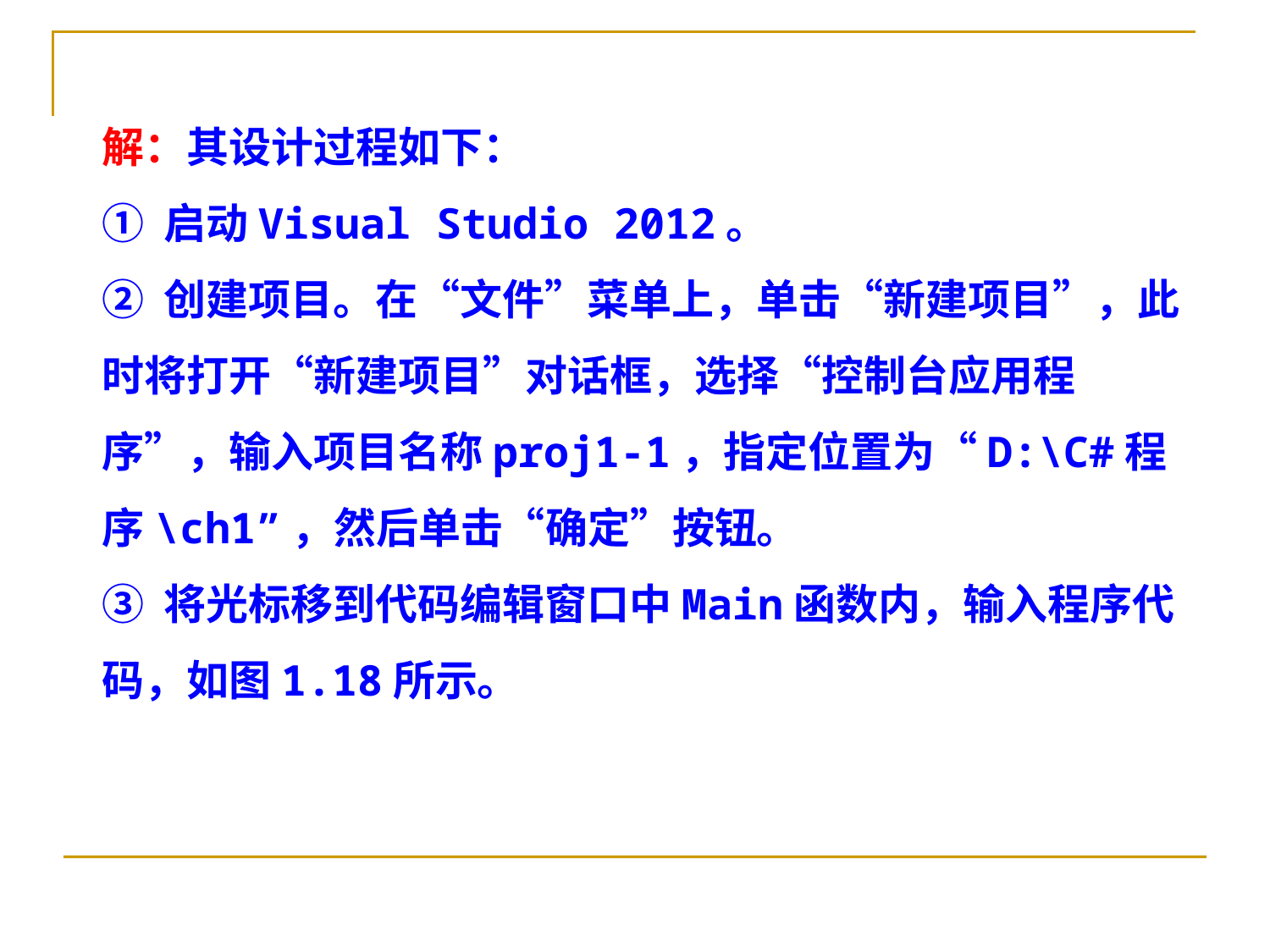

解：其设计过程如下：
① 启动Visual Studio 2012。
② 创建项目。在“文件”菜单上，单击“新建项目”，此时将打开“新建项目”对话框，选择“控制台应用程序”，输入项目名称proj1-1，指定位置为“D:\C#程序\ch1”，然后单击“确定”按钮。
③ 将光标移到代码编辑窗口中Main函数内，输入程序代码，如图1.18所示。